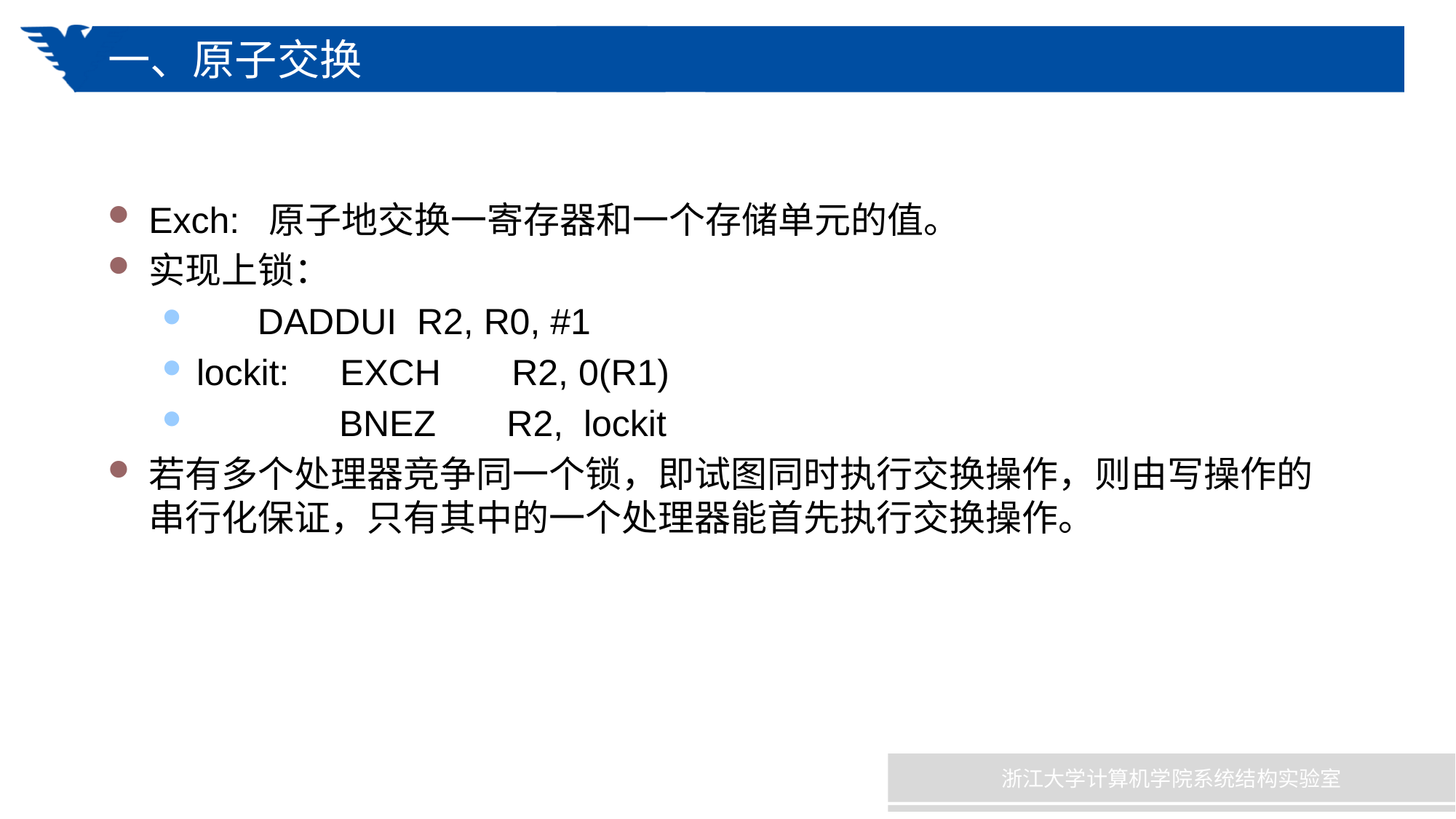

# 一、原子交换
Exch:  原子地交换一寄存器和一个存储单元的值。
实现上锁：
      DADDUI  R2, R0, #1
lockit:     EXCH       R2, 0(R1)
              BNEZ       R2,  lockit
若有多个处理器竞争同一个锁，即试图同时执行交换操作，则由写操作的串行化保证，只有其中的一个处理器能首先执行交换操作。